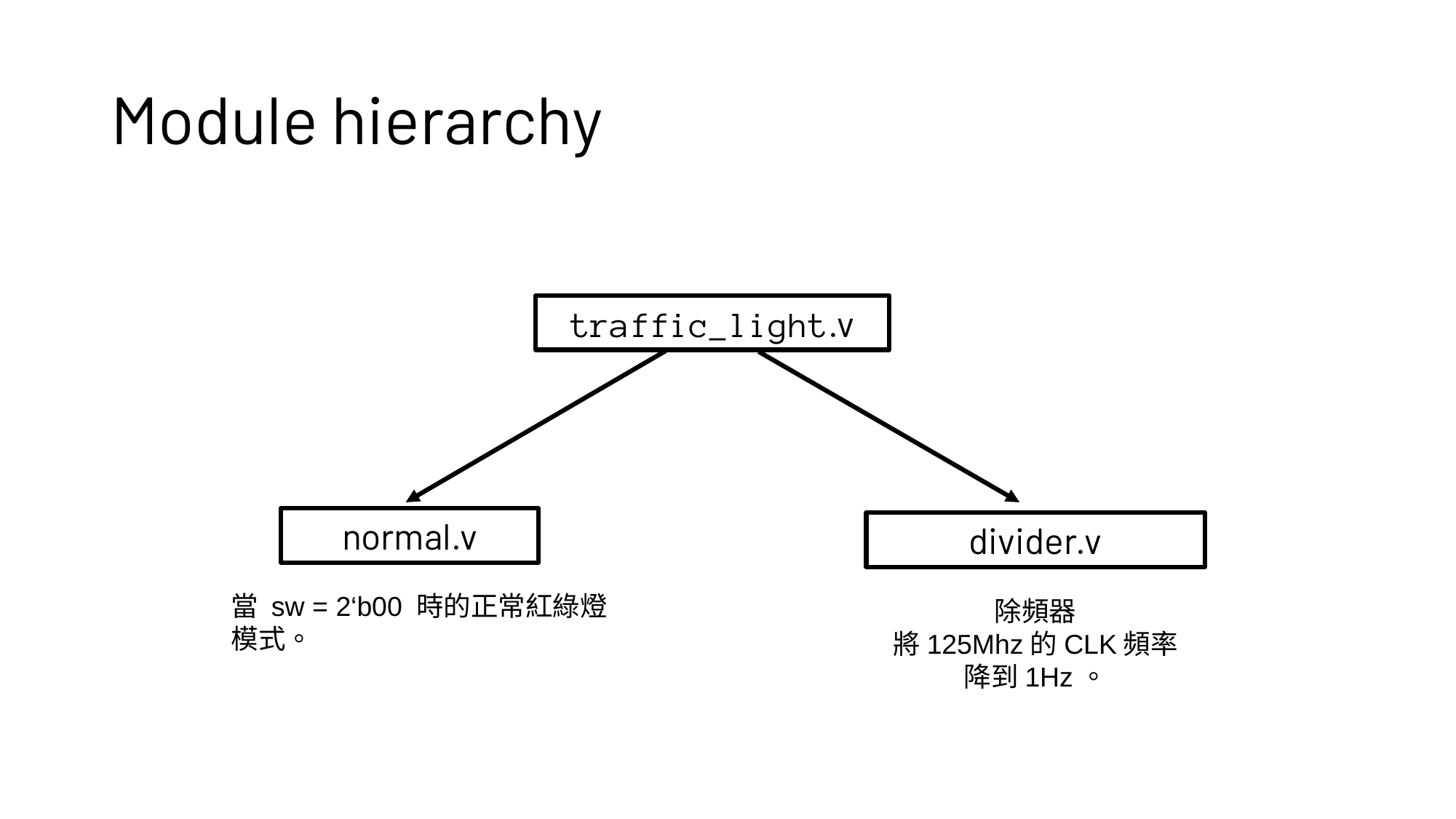

# Module hierarchy
traffic_light.v
normal.v
divider.v
當 sw = 2‘b00 時的正常紅綠燈模式。
除頻器
將125Mhz的CLK頻率
降到1Hz。